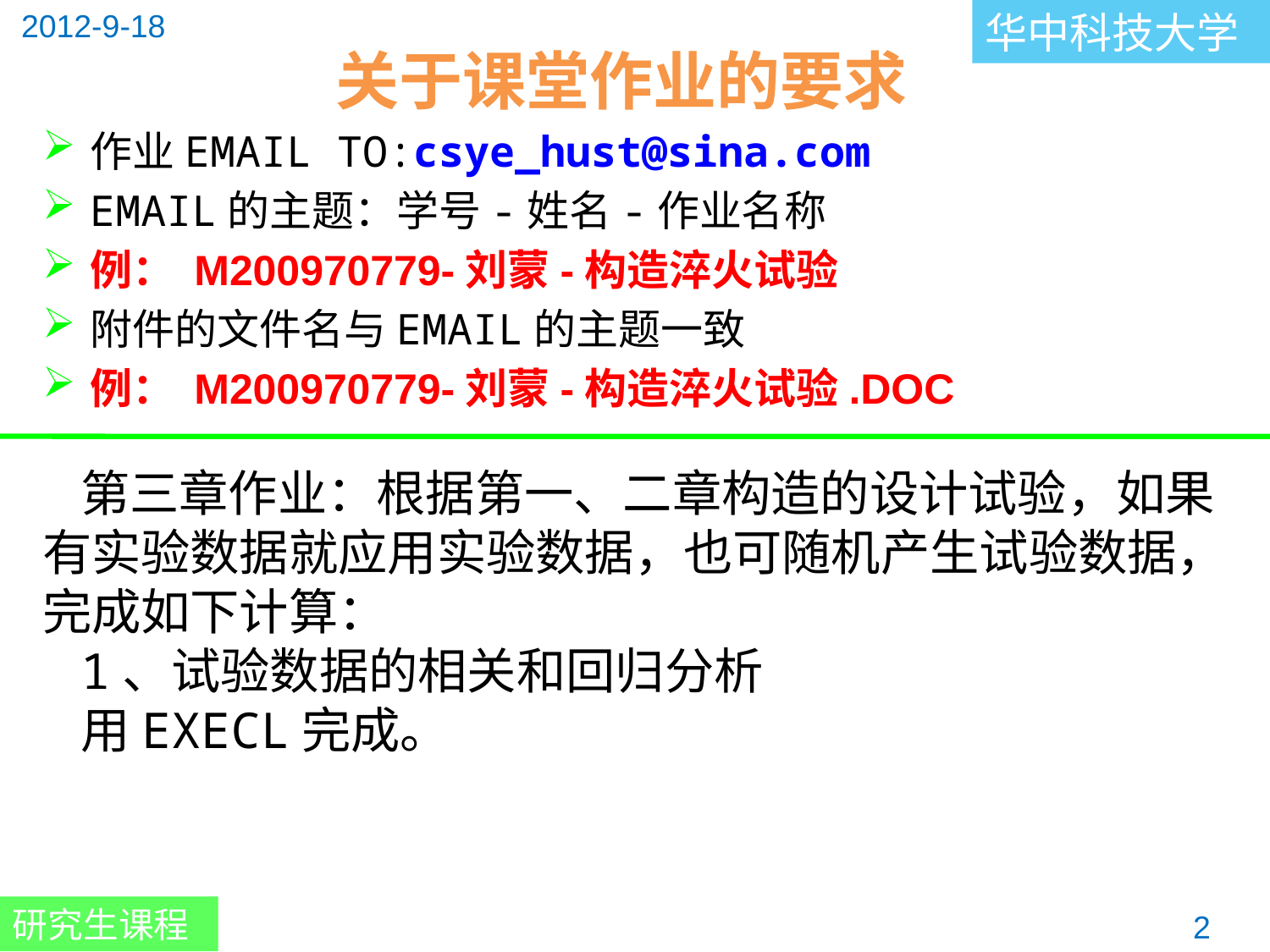

关于课堂作业的要求
作业EMAIL TO:csye_hust@sina.com
EMAIL的主题：学号-姓名-作业名称
例： M200970779-刘蒙-构造淬火试验
附件的文件名与EMAIL的主题一致
例： M200970779-刘蒙-构造淬火试验.DOC

第三章作业：根据第一、二章构造的设计试验，如果有实验数据就应用实验数据，也可随机产生试验数据，完成如下计算：
1、试验数据的相关和回归分析
用EXECL完成。